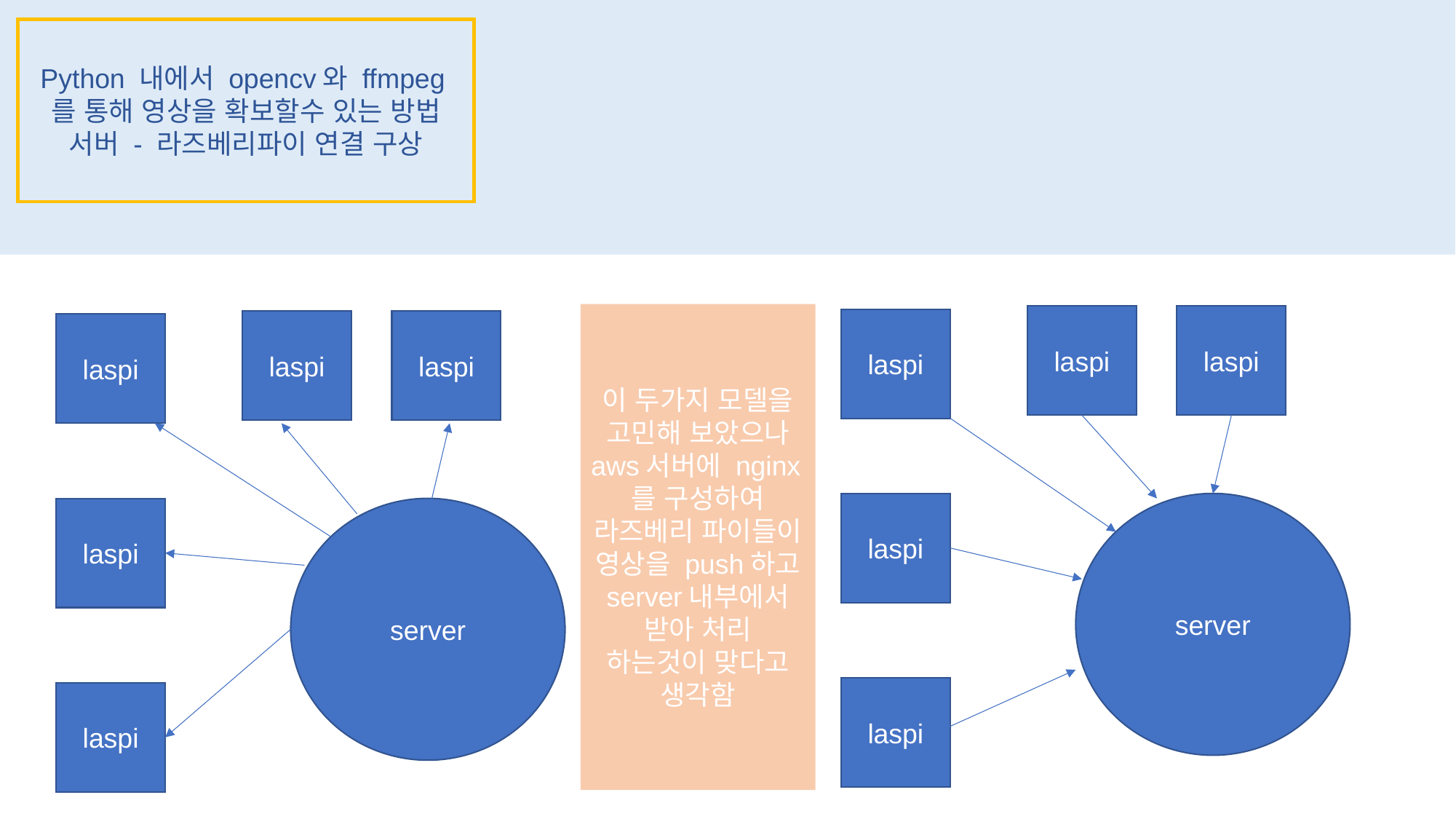

Python 내에서 opencv와 ffmpeg를 통해 영상을 확보할수 있는 방법
서버 - 라즈베리파이 연결 구상
이 두가지 모델을 고민해 보았으나 aws서버에 nginx를 구성하여 라즈베리 파이들이 영상을 push하고 server내부에서 받아 처리 하는것이 맞다고 생각함
laspi
laspi
laspi
laspi
laspi
laspi
laspi
server
laspi
server
laspi
laspi